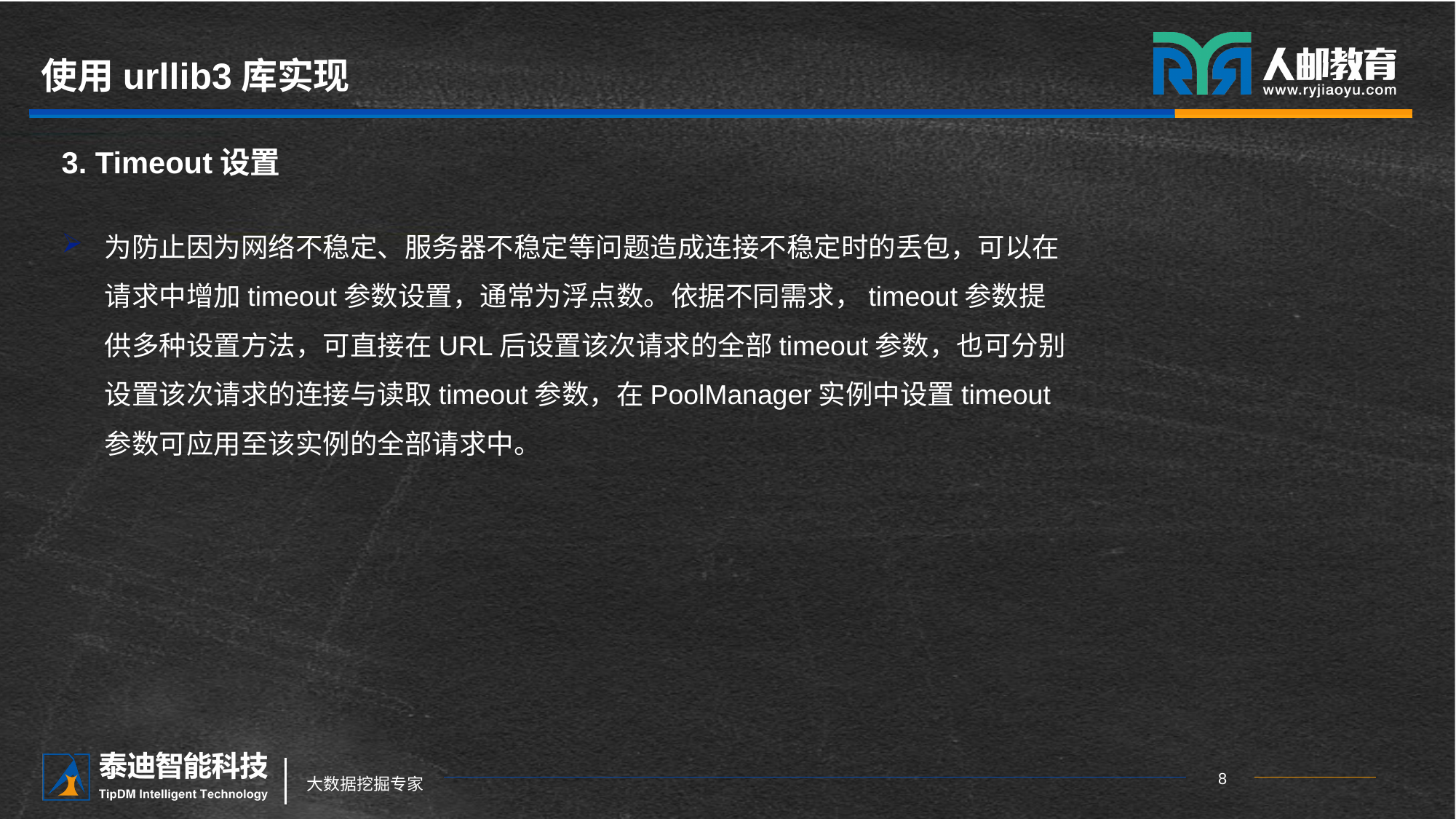

# 使用urllib3库实现
3. Timeout设置
为防止因为网络不稳定、服务器不稳定等问题造成连接不稳定时的丢包，可以在请求中增加timeout参数设置，通常为浮点数。依据不同需求，timeout参数提供多种设置方法，可直接在URL后设置该次请求的全部timeout参数，也可分别设置该次请求的连接与读取timeout参数，在PoolManager实例中设置timeout参数可应用至该实例的全部请求中。